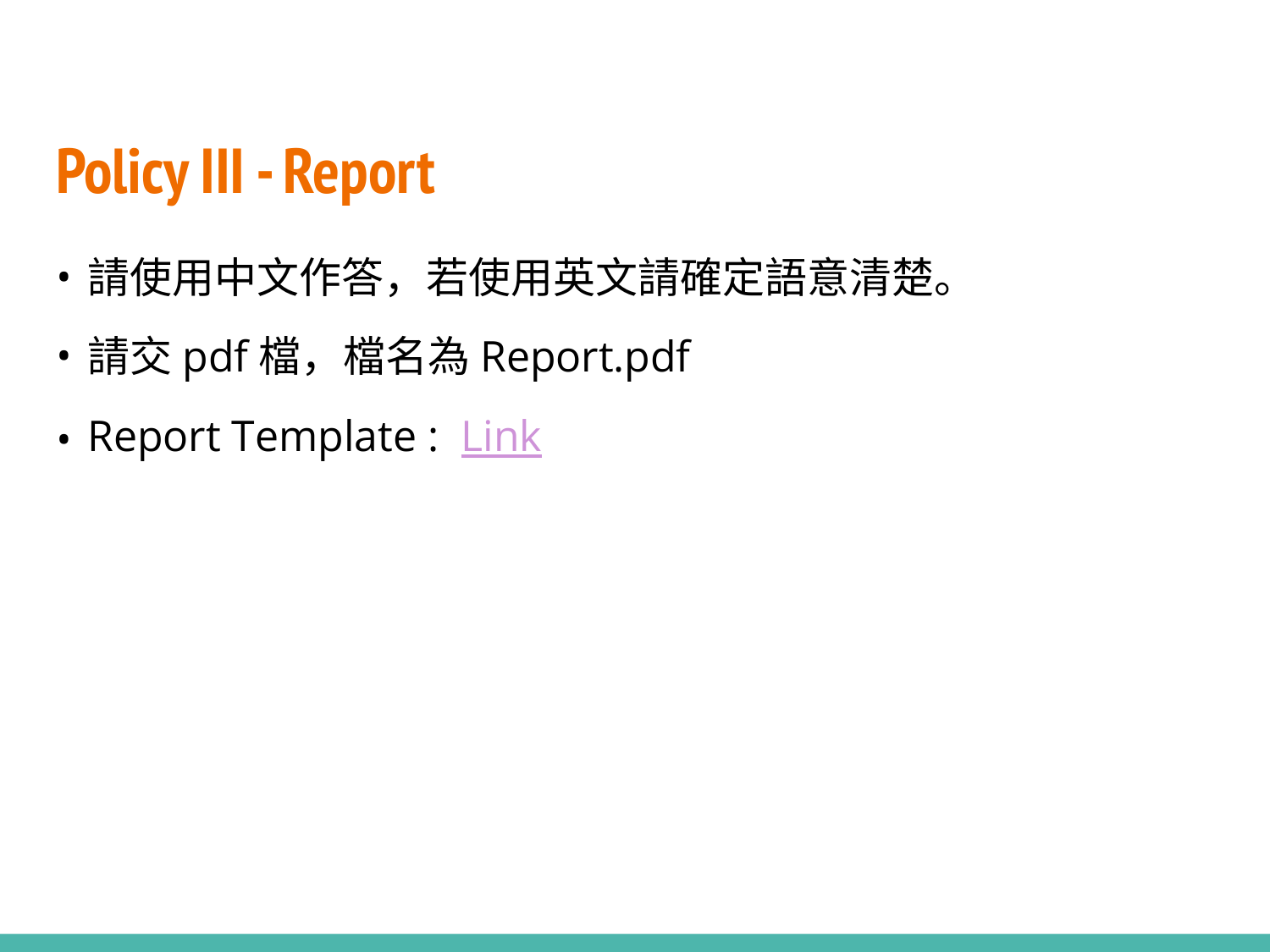

# Policy III - Report
請使用中文作答，若使用英文請確定語意清楚☺。
請交pdf檔，檔名為Report.pdf
Report Template :  Link